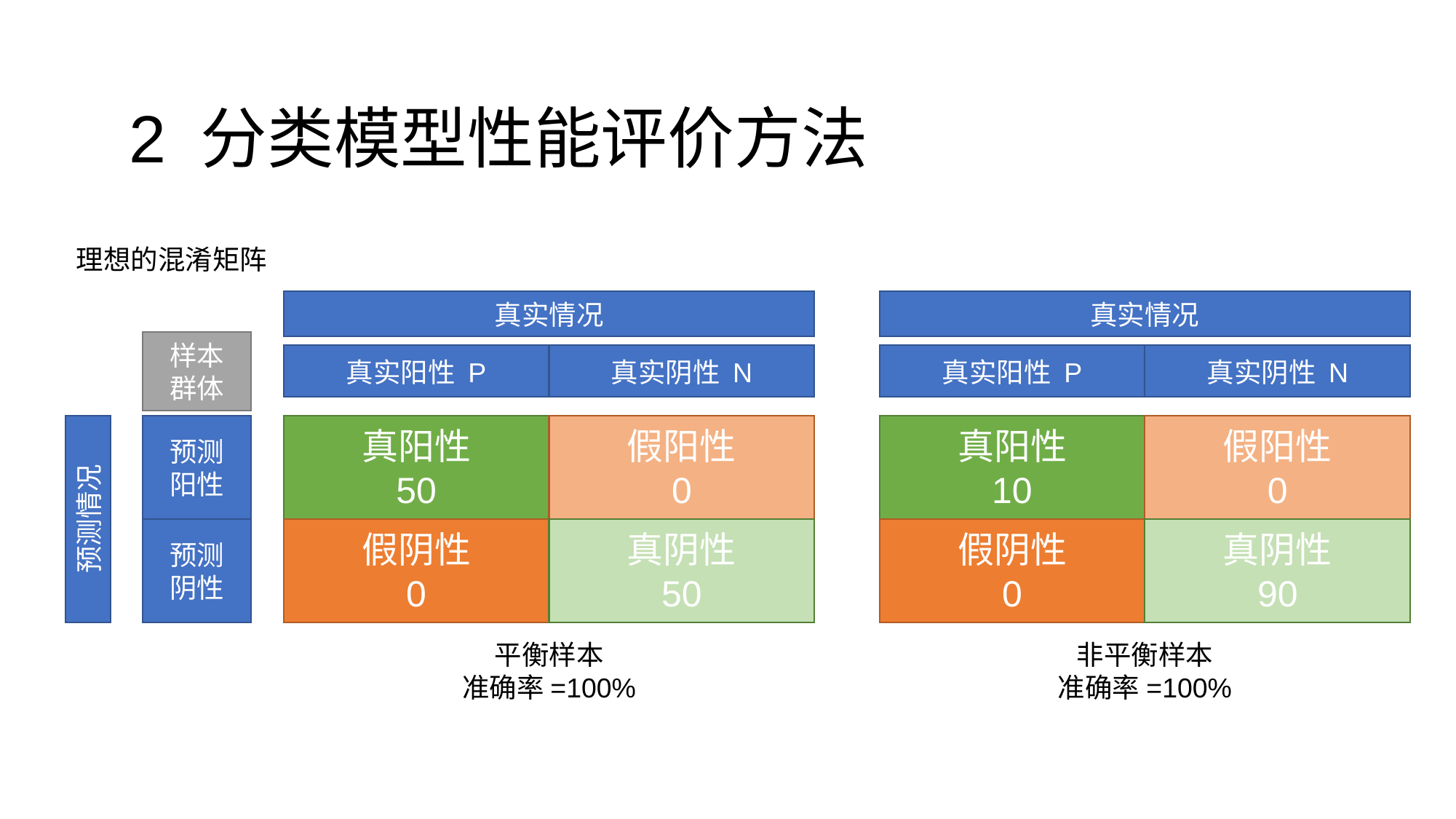

2 分类模型性能评价方法
理想的混淆矩阵
真实情况
真实情况
样本
群体
真实阳性 P
真实阴性 N
真实阳性 P
真实阴性 N
预测
阳性
真阳性
50
假阳性
0
真阳性
10
假阳性
0
预测情况
预测
阴性
假阴性
0
真阴性
50
假阴性
0
真阴性
90
平衡样本
准确率=100%
非平衡样本
准确率=100%